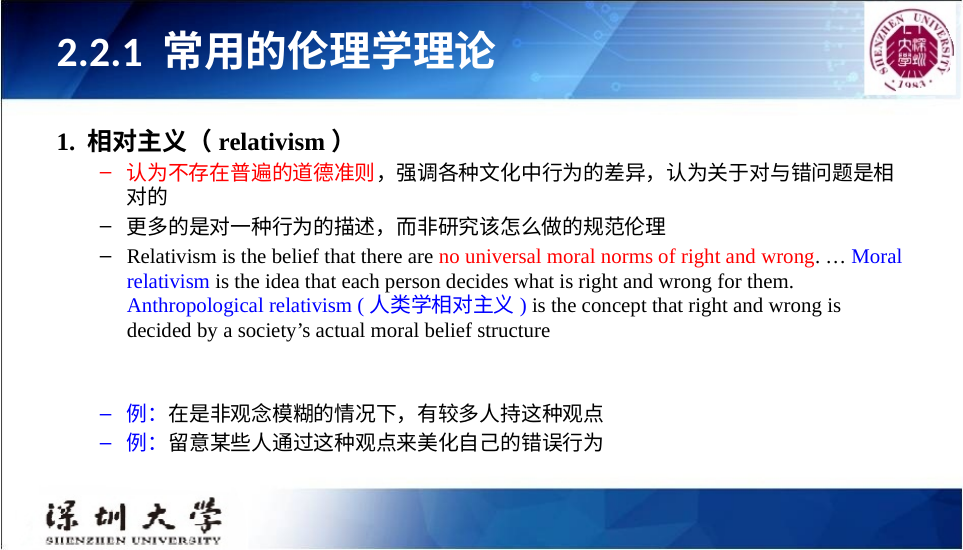

# 2.2.1 常用的伦理学理论
1. 相对主义（relativism）
认为不存在普遍的道德准则，强调各种文化中行为的差异，认为关于对与错问题是相对的
更多的是对一种行为的描述，而非研究该怎么做的规范伦理
Relativism is the belief that there are no universal moral norms of right and wrong. … Moral relativism is the idea that each person decides what is right and wrong for them. Anthropological relativism (人类学相对主义) is the concept that right and wrong is decided by a society’s actual moral belief structure

例：在是非观念模糊的情况下，有较多人持这种观点
例：留意某些人通过这种观点来美化自己的错误行为

12